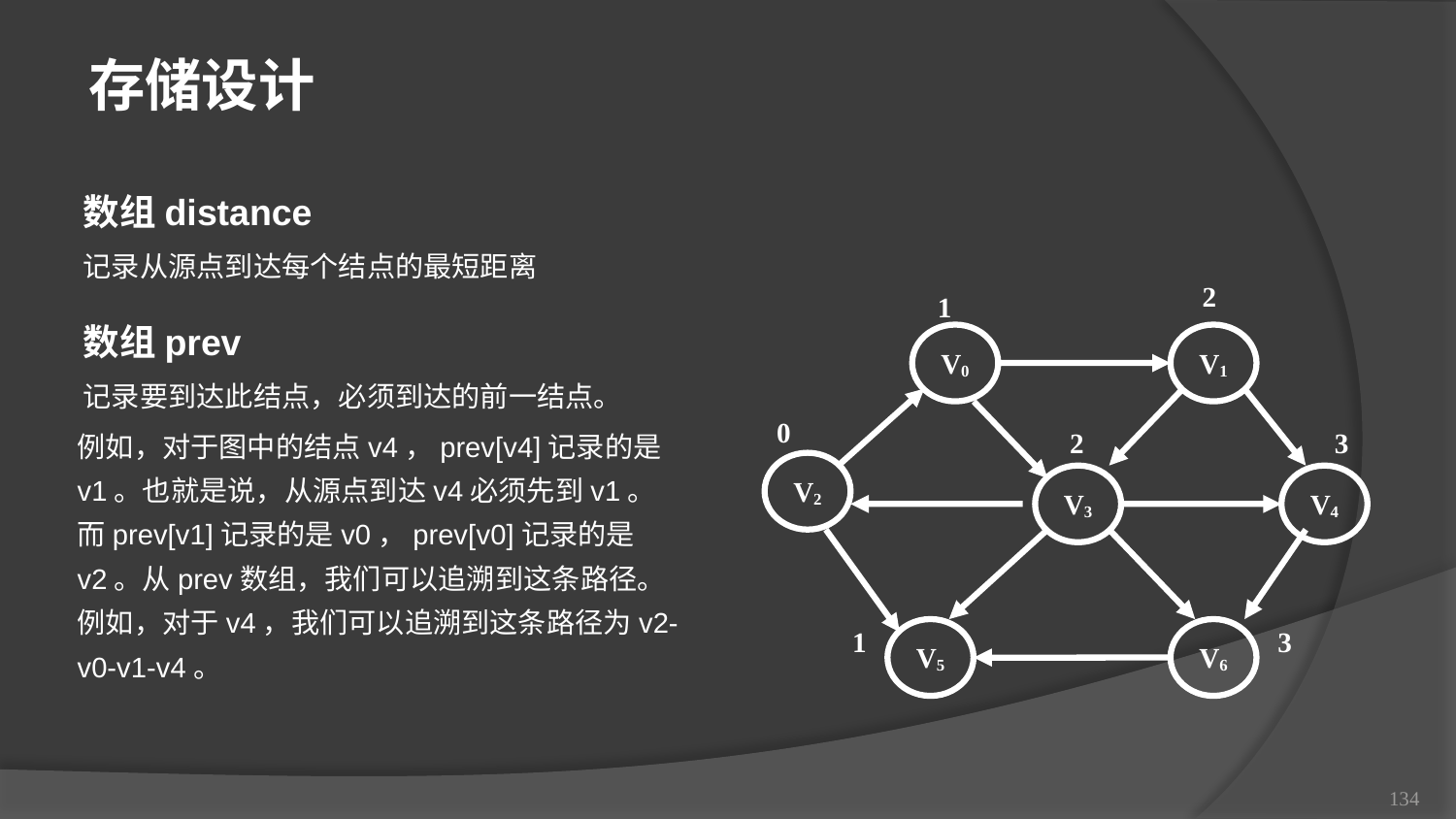

存储设计
数组distance
记录从源点到达每个结点的最短距离
数组prev
记录要到达此结点，必须到达的前一结点。
例如，对于图中的结点v4，prev[v4]记录的是v1。也就是说，从源点到达v4必须先到v1。而prev[v1]记录的是v0，prev[v0]记录的是v2。从prev数组，我们可以追溯到这条路径。例如，对于v4，我们可以追溯到这条路径为v2-v0-v1-v4。
2
1
V0
V1

V2
V3
V4

V5
V6

0
2
3
1
3
134